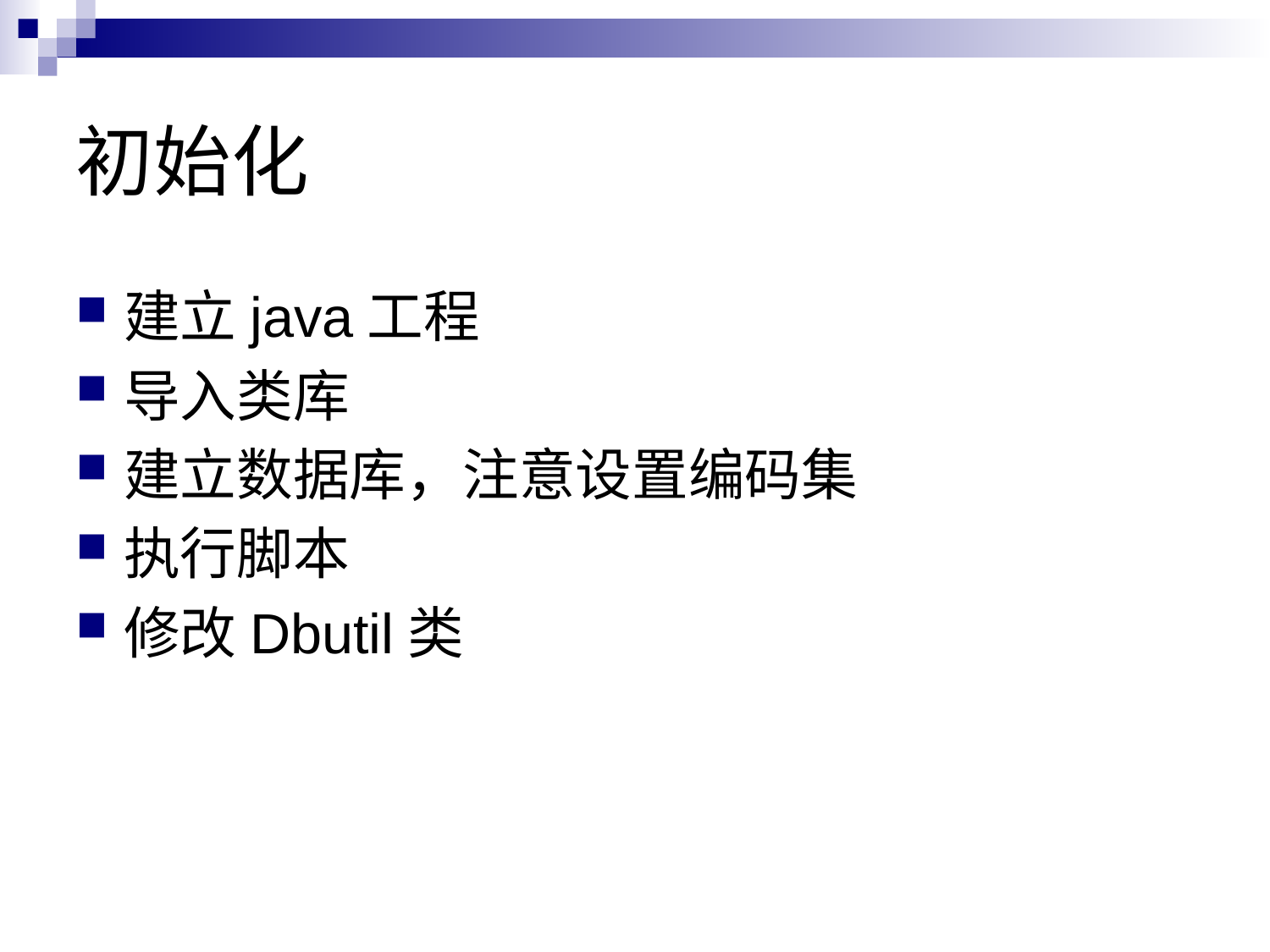

# 初始化
建立java工程
导入类库
建立数据库，注意设置编码集
执行脚本
修改Dbutil类